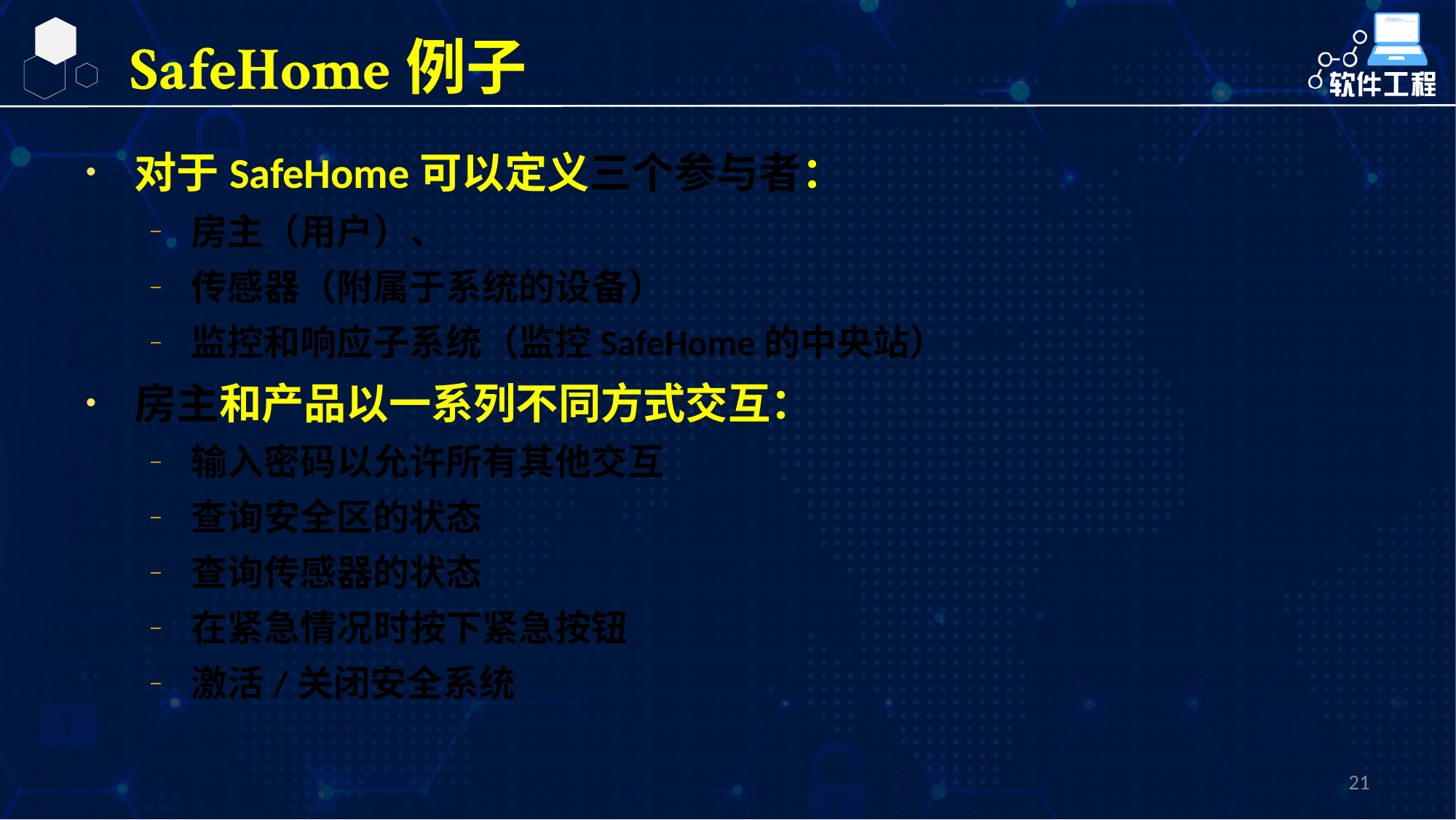

# SafeHome例子
对于SafeHome可以定义三个参与者：
房主（用户）、
传感器（附属于系统的设备）
监控和响应子系统（监控SafeHome的中央站）
房主和产品以一系列不同方式交互：
输入密码以允许所有其他交互
查询安全区的状态
查询传感器的状态
在紧急情况时按下紧急按钮
激活/关闭安全系统
21